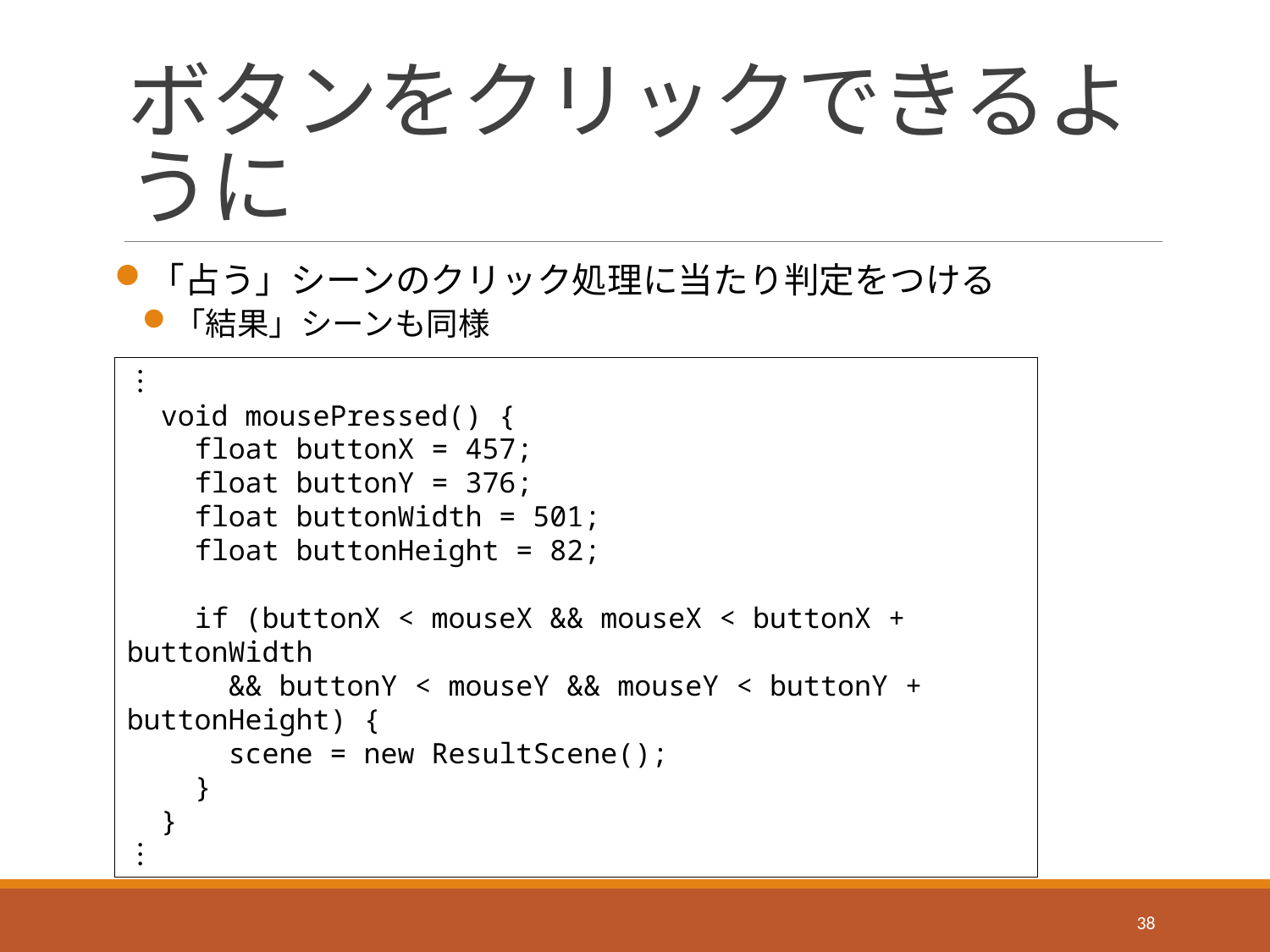

# ボタンをクリックできるように
「占う」シーンのクリック処理に当たり判定をつける
「結果」シーンも同様
︙
  void mousePressed() {
    float buttonX = 457;
    float buttonY = 376;
    float buttonWidth = 501;
    float buttonHeight = 82;

    if (buttonX < mouseX && mouseX < buttonX + buttonWidth
      && buttonY < mouseY && mouseY < buttonY + buttonHeight) {
      scene = new ResultScene();
    }
  }
︙
38